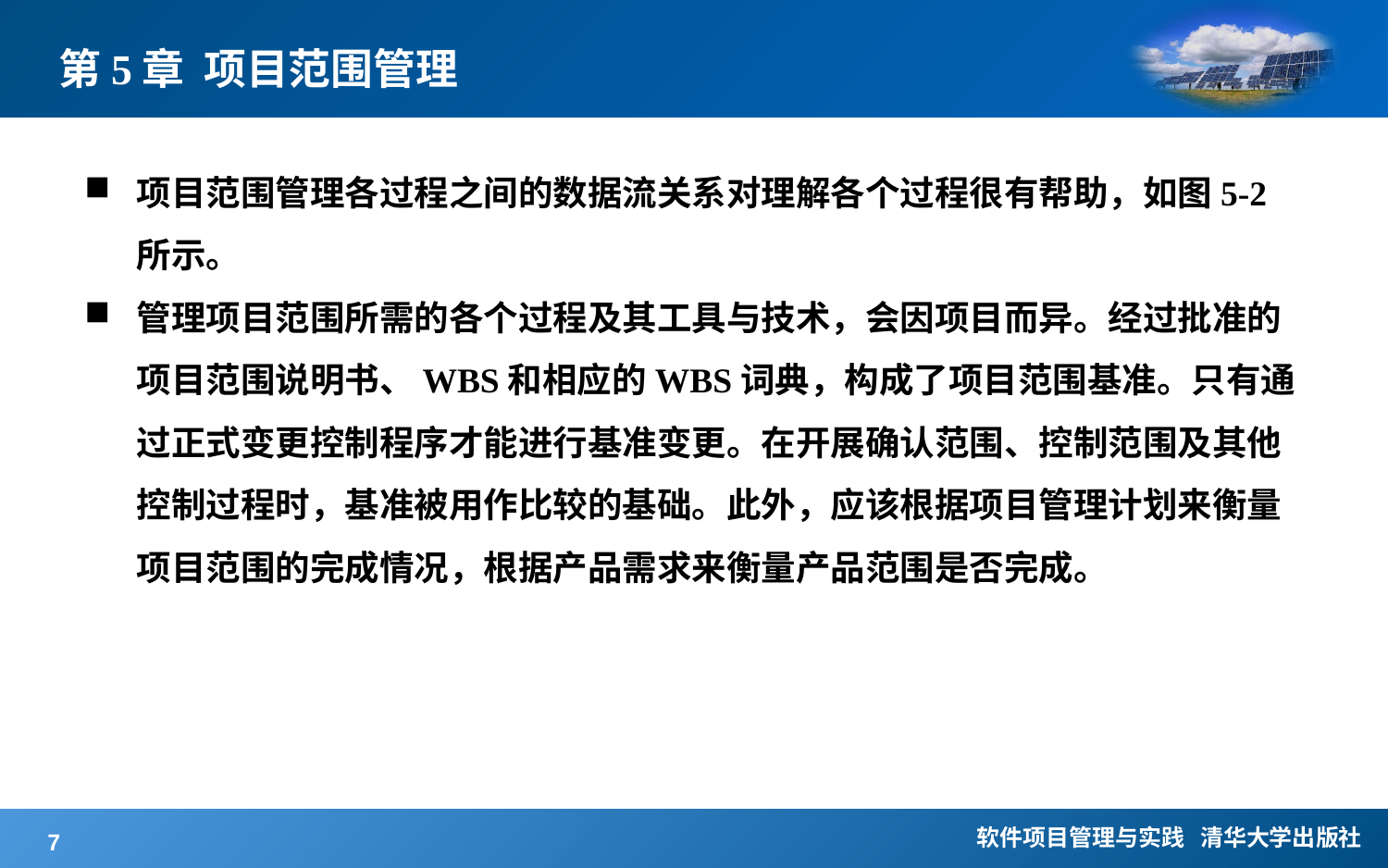

# 第5章  项目范围管理
项目范围管理各过程之间的数据流关系对理解各个过程很有帮助，如图5-2所示。
管理项目范围所需的各个过程及其工具与技术，会因项目而异。经过批准的项目范围说明书、WBS和相应的WBS词典，构成了项目范围基准。只有通过正式变更控制程序才能进行基准变更。在开展确认范围、控制范围及其他控制过程时，基准被用作比较的基础。此外，应该根据项目管理计划来衡量项目范围的完成情况，根据产品需求来衡量产品范围是否完成。